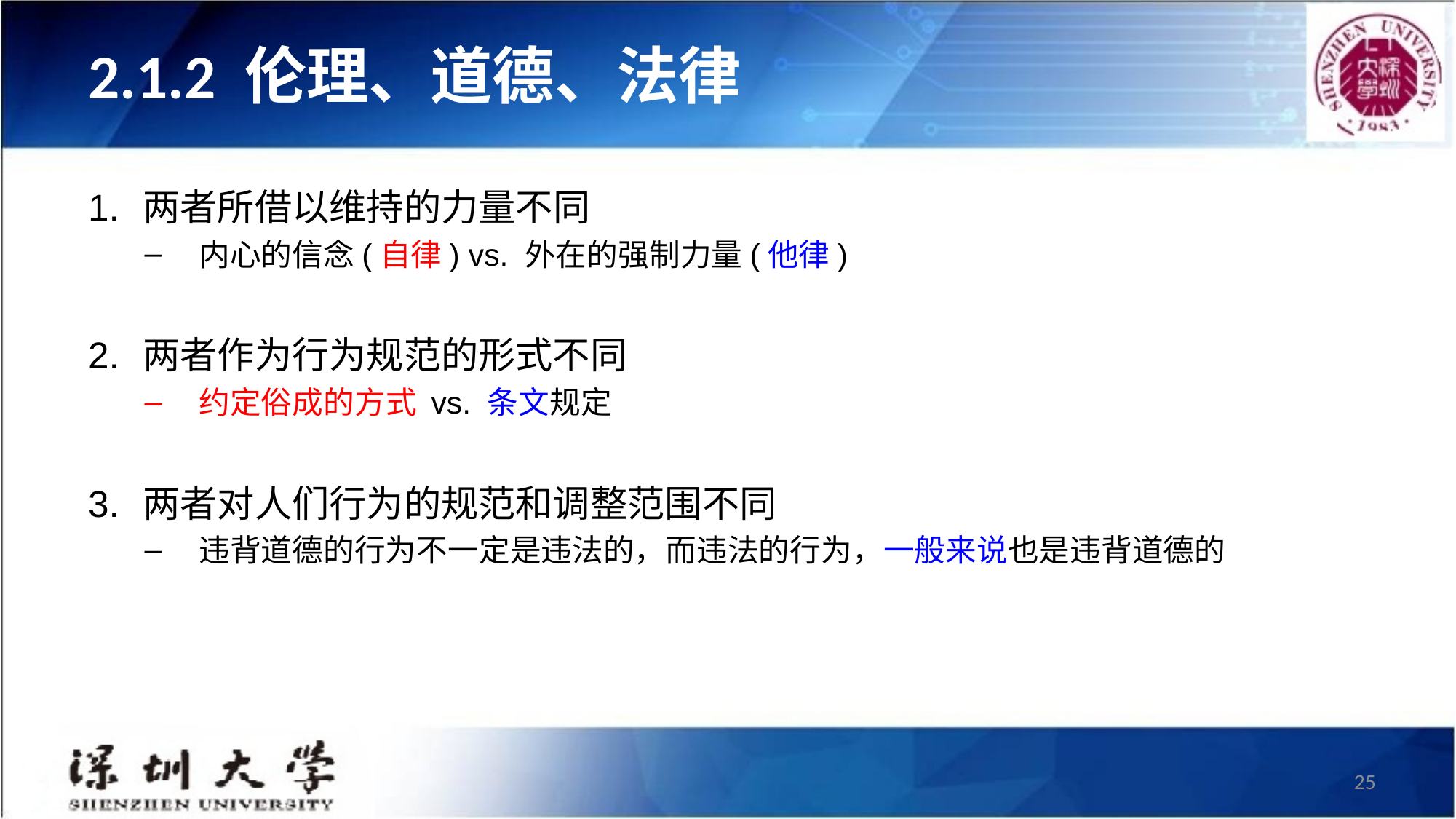

# 2.1.2 伦理、道德、法律
两者所借以维持的力量不同
内心的信念(自律) vs. 外在的强制力量(他律)

两者作为行为规范的形式不同
约定俗成的方式 vs. 条文规定

两者对人们行为的规范和调整范围不同
违背道德的行为不一定是违法的，而违法的行为，一般来说也是违背道德的

25